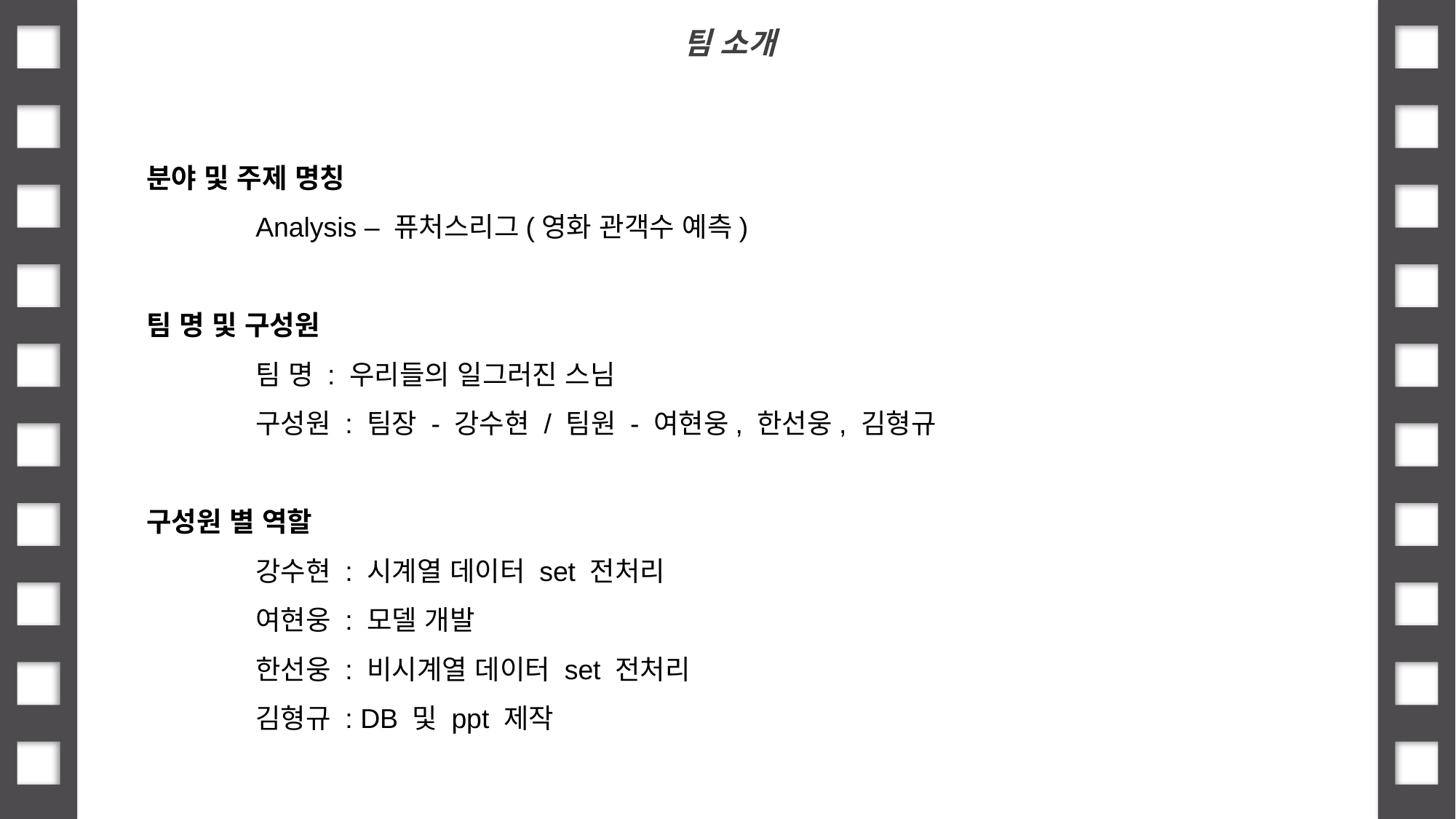

팀 소개

분야 및 주제 명칭
	Analysis – 퓨처스리그(영화 관객수 예측)

팀 명 및 구성원
	팀 명 : 우리들의 일그러진 스님
	구성원 : 팀장 - 강수현 / 팀원 - 여현웅, 한선웅, 김형규

구성원 별 역할
	강수현 : 시계열 데이터 set 전처리
	여현웅 : 모델 개발
	한선웅 : 비시계열 데이터 set 전처리
	김형규 : DB 및 ppt 제작